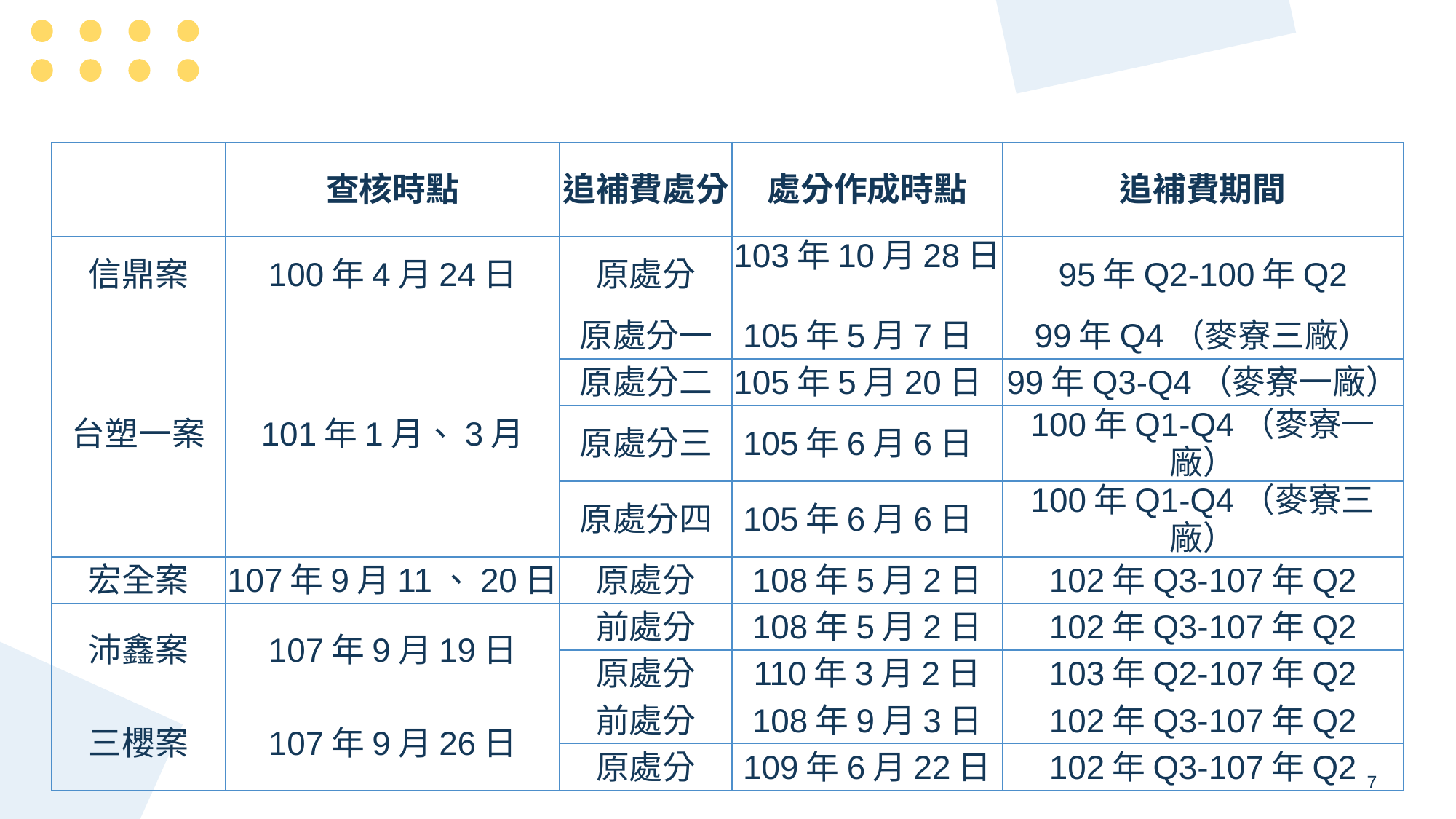

|  | 查核時點 | 追補費處分 | 處分作成時點 | 追補費期間 |
| --- | --- | --- | --- | --- |
| 信鼎案 | 100年4月24日 | 原處分 | 103年10月28日 | 95年Q2-100年Q2 |
| 台塑一案 | 101年1月、3月 | 原處分一 | 105年5月7日 | 99年Q4（麥寮三廠） |
|  |  | 原處分二 | 105年5月20日 | 99年Q3-Q4（麥寮一廠） |
|  |  | 原處分三 | 105年6月6日 | 100年Q1-Q4（麥寮一廠） |
|  |  | 原處分四 | 105年6月6日 | 100年Q1-Q4（麥寮三廠） |
| 宏全案 | 107年9月11、20日 | 原處分 | 108年5月2日 | 102年Q3-107年Q2 |
| 沛鑫案 | 107年9月19日 | 前處分 | 108年5月2日 | 102年Q3-107年Q2 |
|  |  | 原處分 | 110年3月2日 | 103年Q2-107年Q2 |
| 三櫻案 | 107年9月26日 | 前處分 | 108年9月3日 | 102年Q3-107年Q2 |
|  |  | 原處分 | 109年6月22日 | 102年Q3-107年Q2 |